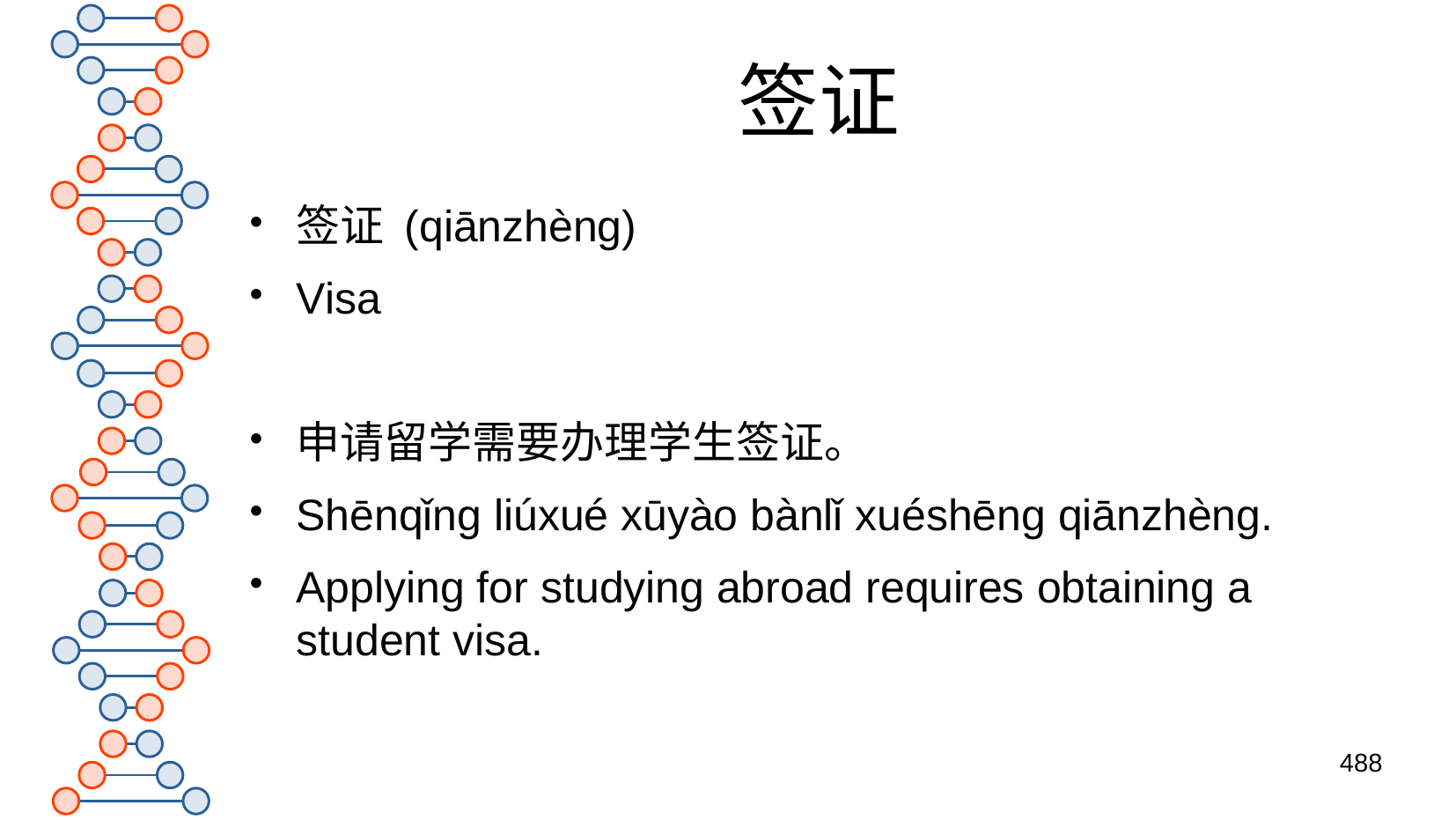

# 签证
签证 (qiānzhèng)
Visa

申请留学需要办理学生签证。
Shēnqǐng liúxué xūyào bànlǐ xuéshēng qiānzhèng.
Applying for studying abroad requires obtaining a student visa.

488